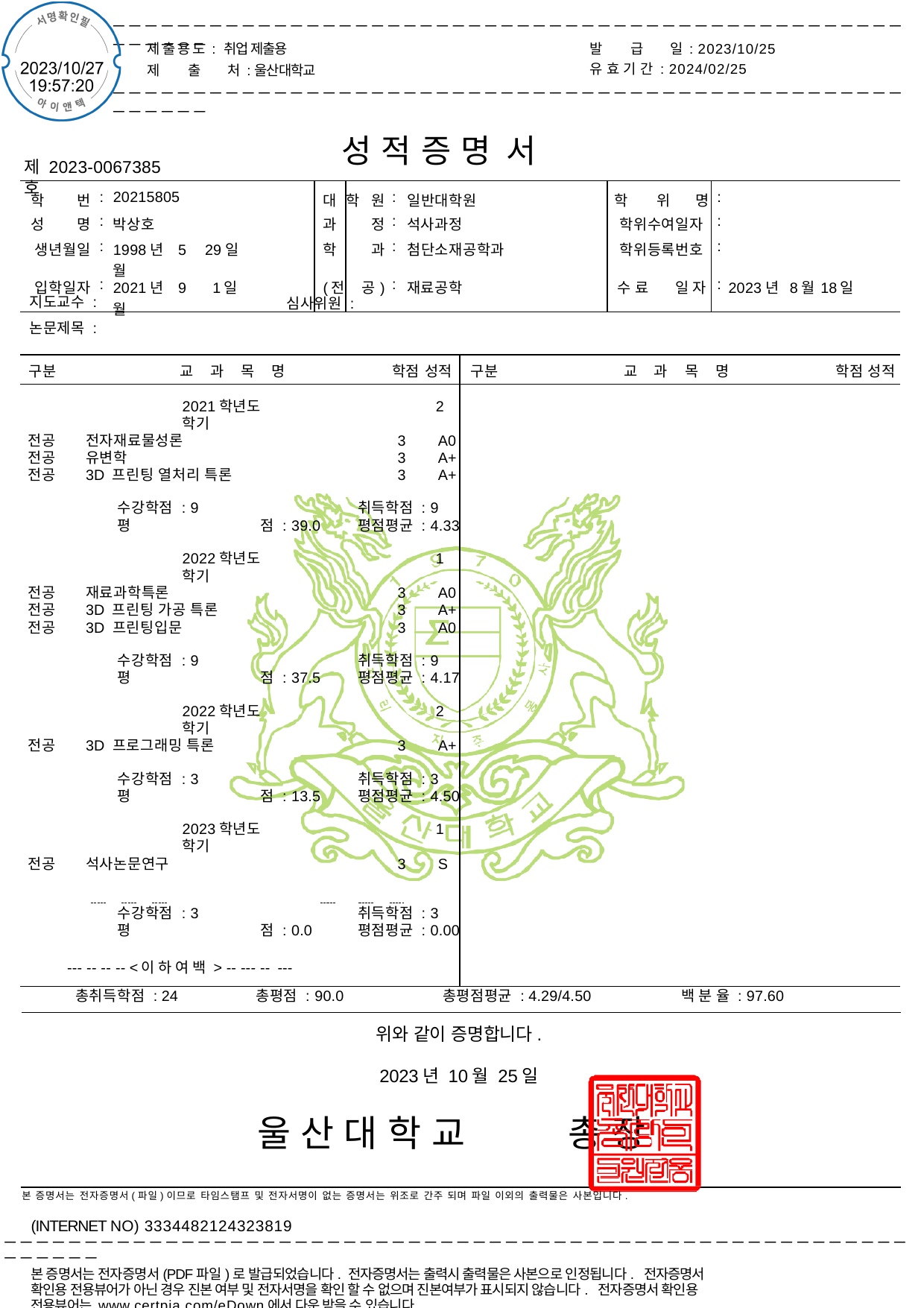

───────────────────────────────────────────────────────
제 출 용 도 : 취업 제출용
제	출	처 :울산대학교
발	급	일 : 2023/10/25  유 효 기 간 : 2024/02/25
───────────────────────────────────────────────────────
성 적 증 명 서
제 2023-0067385 호
| 학 번 | : | 20215805 |  | 대 | 학 | 원 | : | 일반대학원 | 학 위 명 | : |  |  |  |
| --- | --- | --- | --- | --- | --- | --- | --- | --- | --- | --- | --- | --- | --- |
| 성 명 | : | 박상호 |  | 과 |  | 정 | : | 석사과정 | 학위수여일자 | : |  |  |  |
| 생년월일 | : | 1998년 5월 | 29일 | 학 |  | 과 | : | 첨단소재공학과 | 학위등록번호 | : |  |  |  |
| 입학일자 | : | 2021년 9월 | 1일 | (전 |  | 공) | : | 재료공학 | 수 료 일 자 | : | 2023년 | 8월 | 18일 |
지도교수 :  논문제목 :
심사위원 :
| 구분 교 과 목 명 학점 성적 | 구분 교 과 목 명 학점 성적 |
| --- | --- |
| 2021학년도 2학기 전공 전자재료물성론 3 A0 전공 유변학 3 A+ 전공 3D 프린팅 열처리 특론 3 A+ 수강학점 : 9 취득학점 : 9 평 점 : 39.0 평점평균 : 4.33 2022학년도 1학기 전공 재료과학특론 3 A0 전공 3D 프린팅 가공 특론 3 A+ 전공 3D 프린팅입문 3 A0 수강학점 : 9 취득학점 : 9 평 점 : 37.5 평점평균 : 4.17 2022학년도 2학기 전공 3D 프로그래밍 특론 3 A+ 수강학점 : 3 취득학점 : 3 평 점 : 13.5 평점평균 : 4.50 2023학년도 1학기 전공 석사논문연구 3 S 수강학점 : 3 취득학점 : 3 평 점 : 0.0 평점평균 : 0.00 --- -- -- -- <이 하 여 백 > -- --- -- --- |  |

총취득학점 : 24
총평점 : 90.0
총평점평균 : 4.29/4.50
백 분 율 : 97.60

위와 같이 증명합니다.

2023년 10월 25일

울 산 대 학 교	총 장

본 증명서는 전자증명서(파일)이므로 타임스탬프 및 전자서명이 없는 증명서는 위조로 간주 되며 파일 이외의 출력물은 사본입니다.
(INTERNET NO) 3334482124323819
──────────────────────────────────────────────────────────────
본 증명서는 전자증명서(PDF파일)로 발급되었습니다. 전자증명서는 출력시 출력물은 사본으로 인정됩니다.  전자증명서 확인용 전용뷰어가 아닌 경우 진본 여부 및 전자서명을 확인 할 수 없으며 진본여부가 표시되지 않습니다.  전자증명서 확인용 전용뷰어는 www.certpia.com/eDown 에서 다운 받을 수 있습니다.